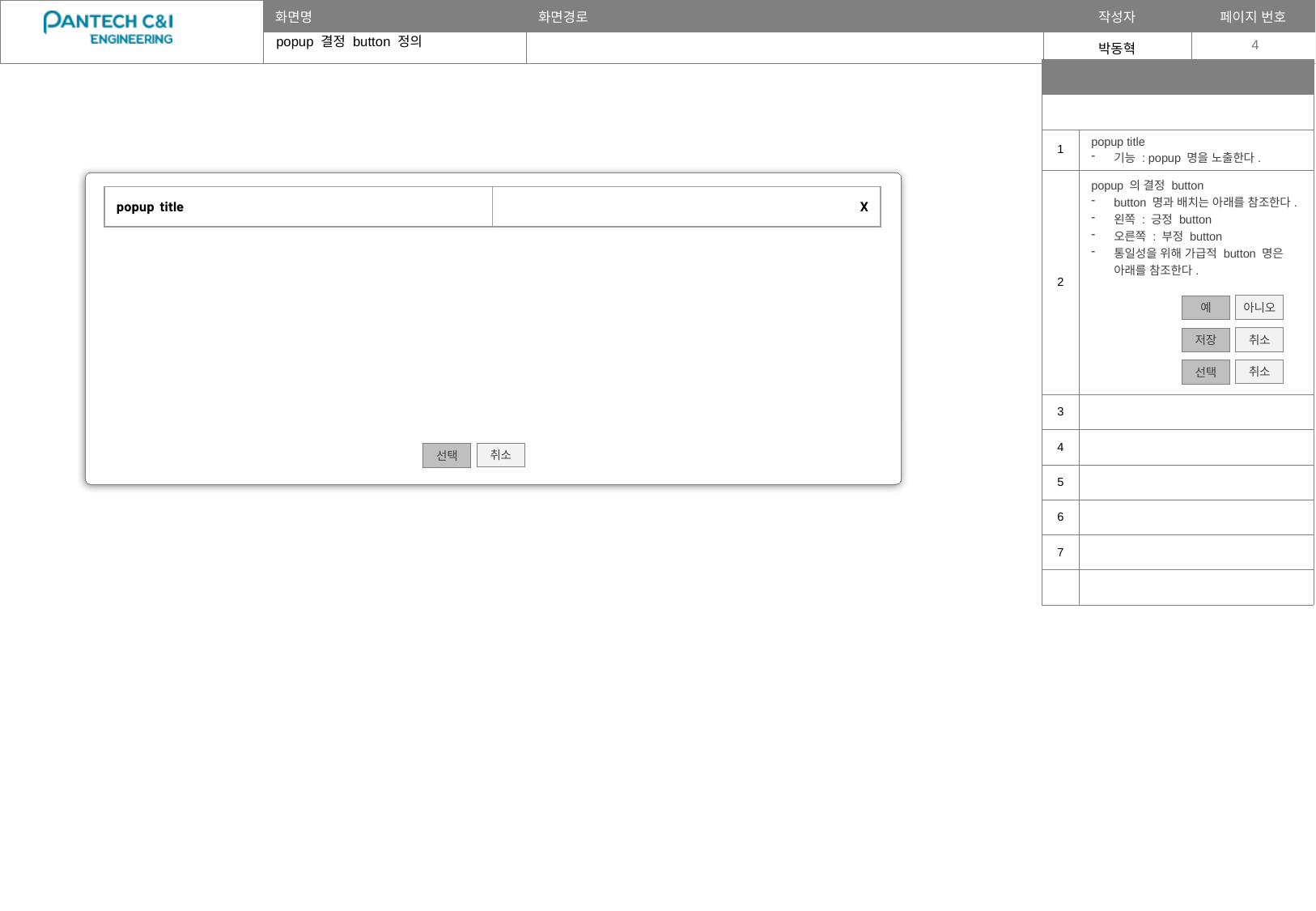

popup 결정 button 정의
4
|  |  |
| --- | --- |
|  |  |
| 1 | popup title 기능 : popup 명을 노출한다. |
| 2 | popup 의 결정 button button 명과 배치는 아래를 참조한다. 왼쪽 : 긍정 button 오른쪽 : 부정 button 통일성을 위해 가급적 button 명은 아래를 참조한다. |
| 3 |  |
| 4 |  |
| 5 |  |
| 6 |  |
| 7 |  |
|  |  |

| popup title | X |
| --- | --- |
아니오
예
취소
저장
취소
선택
취소
선택